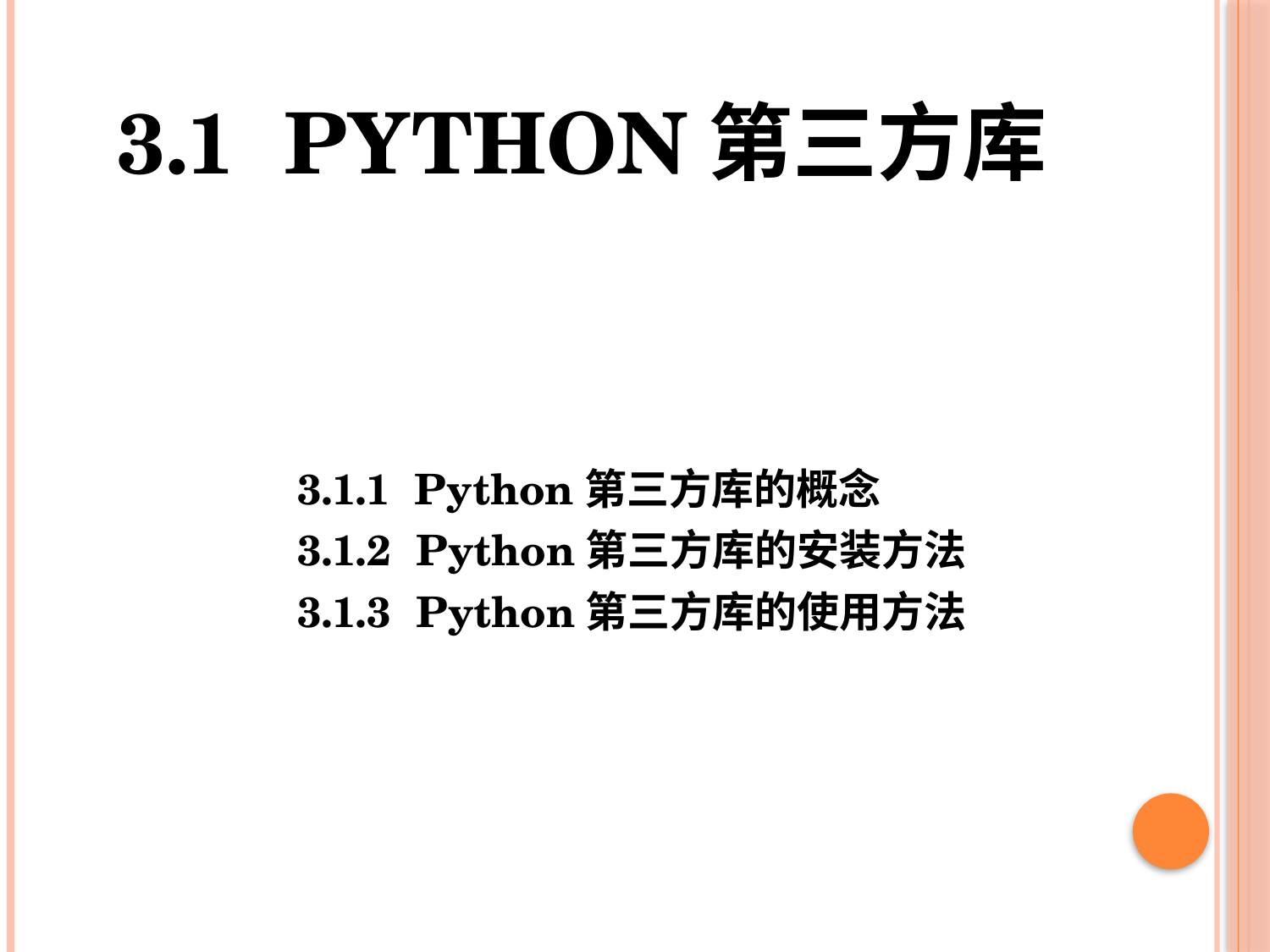

# 3.1  Python第三方库
3.1.1  Python第三方库的概念
3.1.2  Python第三方库的安装方法
3.1.3  Python第三方库的使用方法